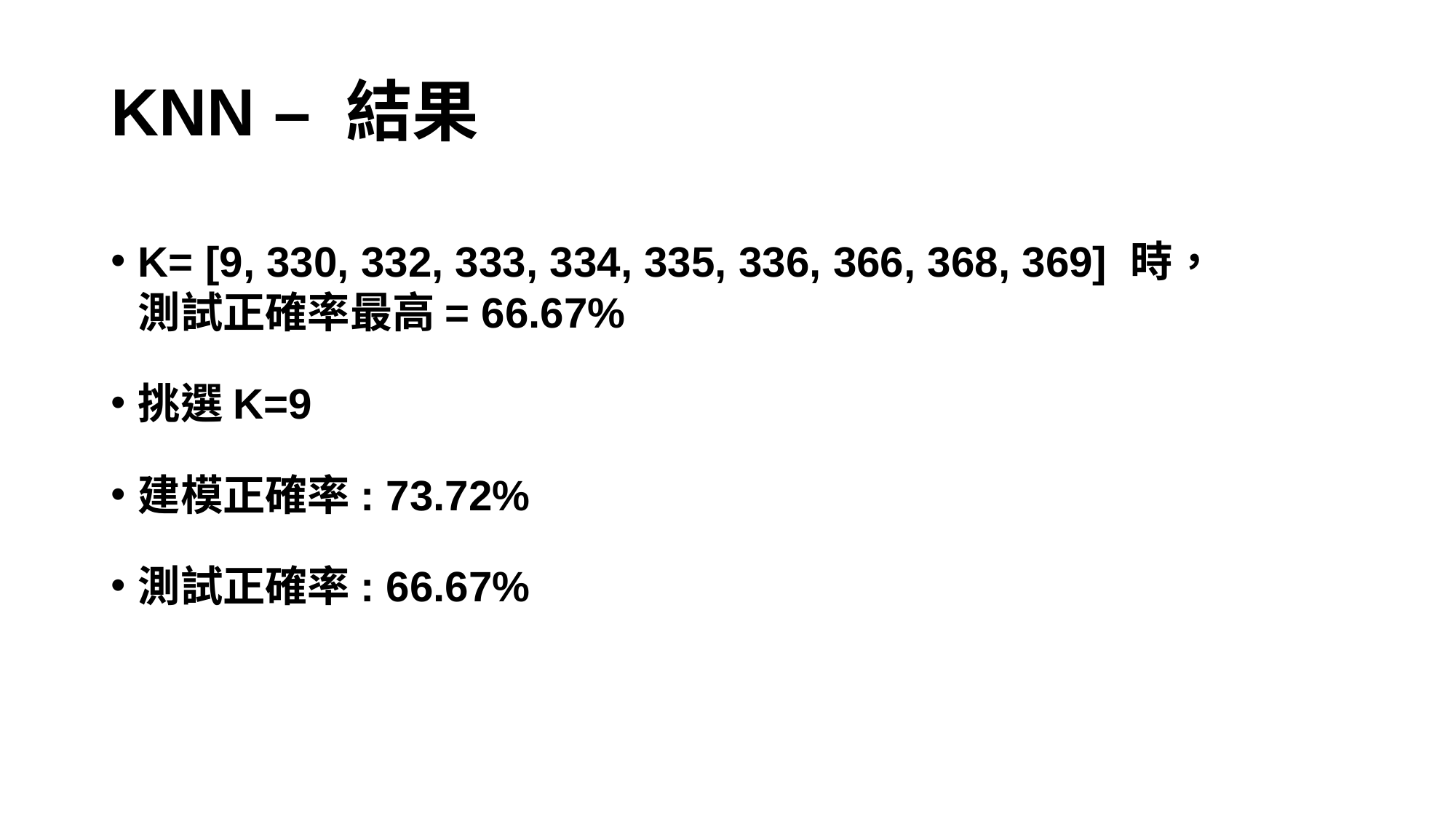

# KNN – 結果
K= [9, 330, 332, 333, 334, 335, 336, 366, 368, 369] 時，
測試正確率最高= 66.67%
挑選K=9
建模正確率: 73.72%
測試正確率: 66.67%